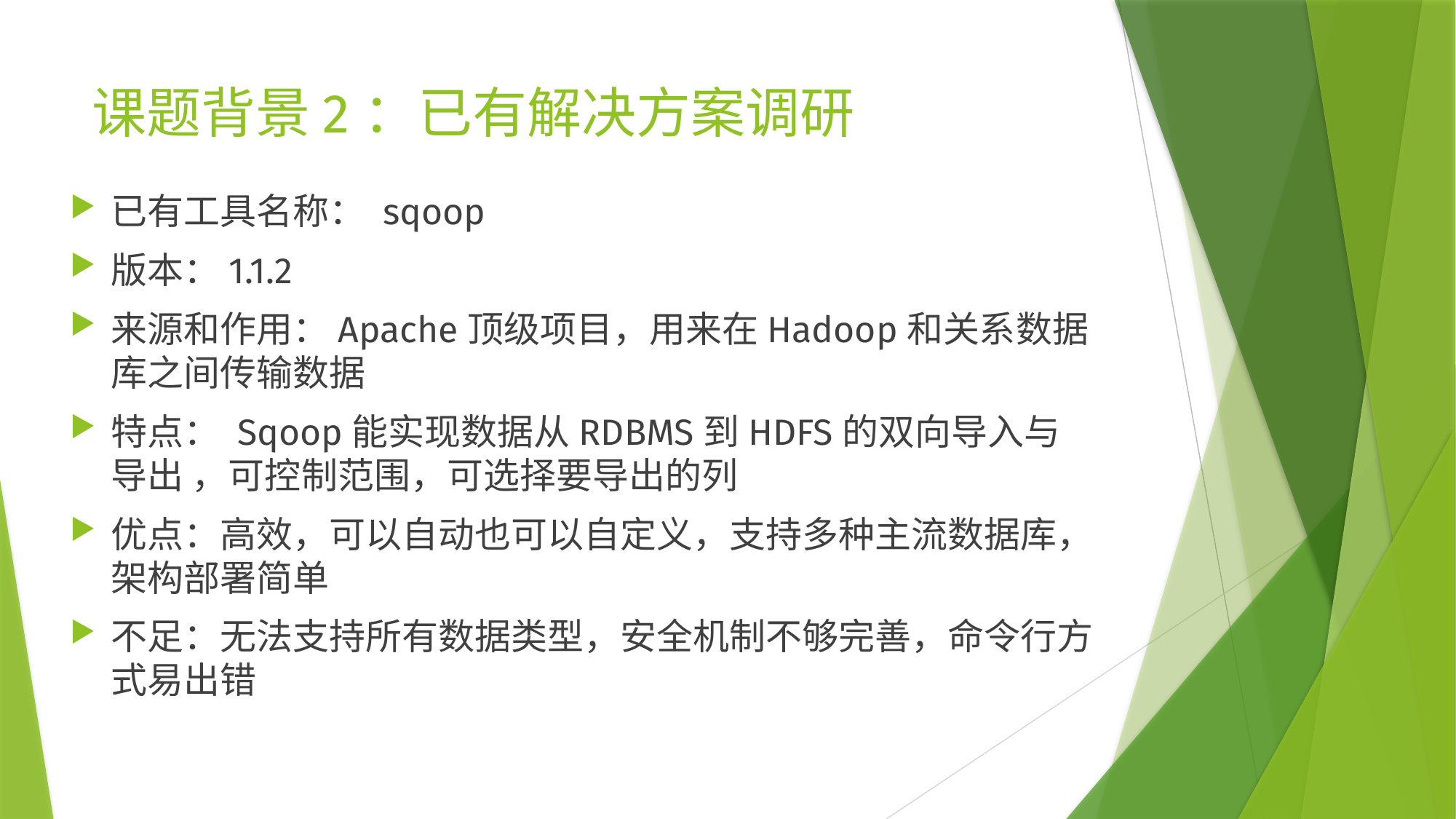

# 课题背景2：已有解决方案调研
已有工具名称： sqoop
版本：1.1.2
来源和作用：Apache顶级项目，用来在Hadoop和关系数据库之间传输数据
特点： Sqoop能实现数据从RDBMS到HDFS的双向导入与导出 ，可控制范围，可选择要导出的列
优点：高效，可以自动也可以自定义，支持多种主流数据库，架构部署简单
不足：无法支持所有数据类型，安全机制不够完善，命令行方式易出错